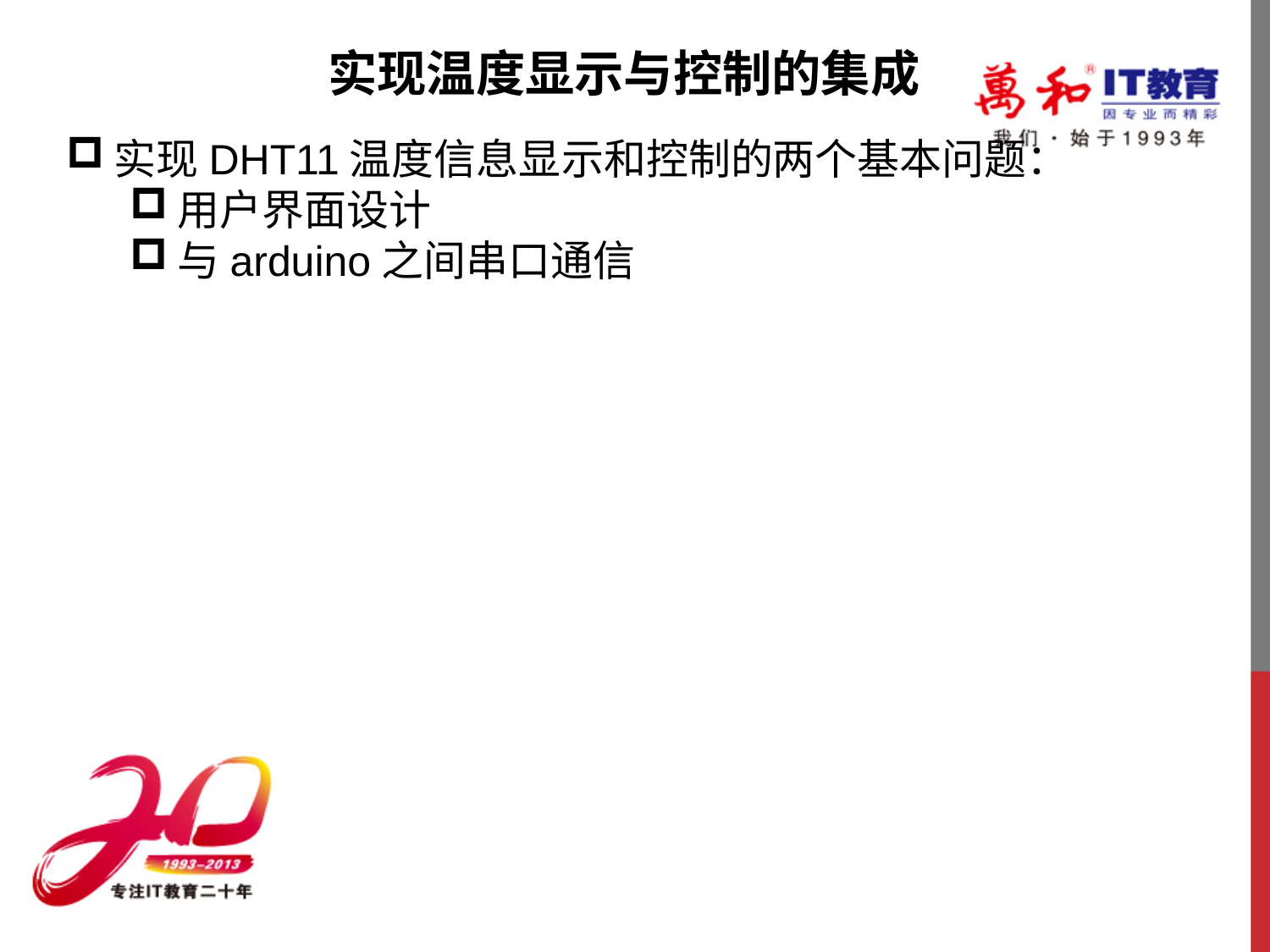

实现温度显示与控制的集成
实现DHT11温度信息显示和控制的两个基本问题：
用户界面设计
与arduino之间串口通信